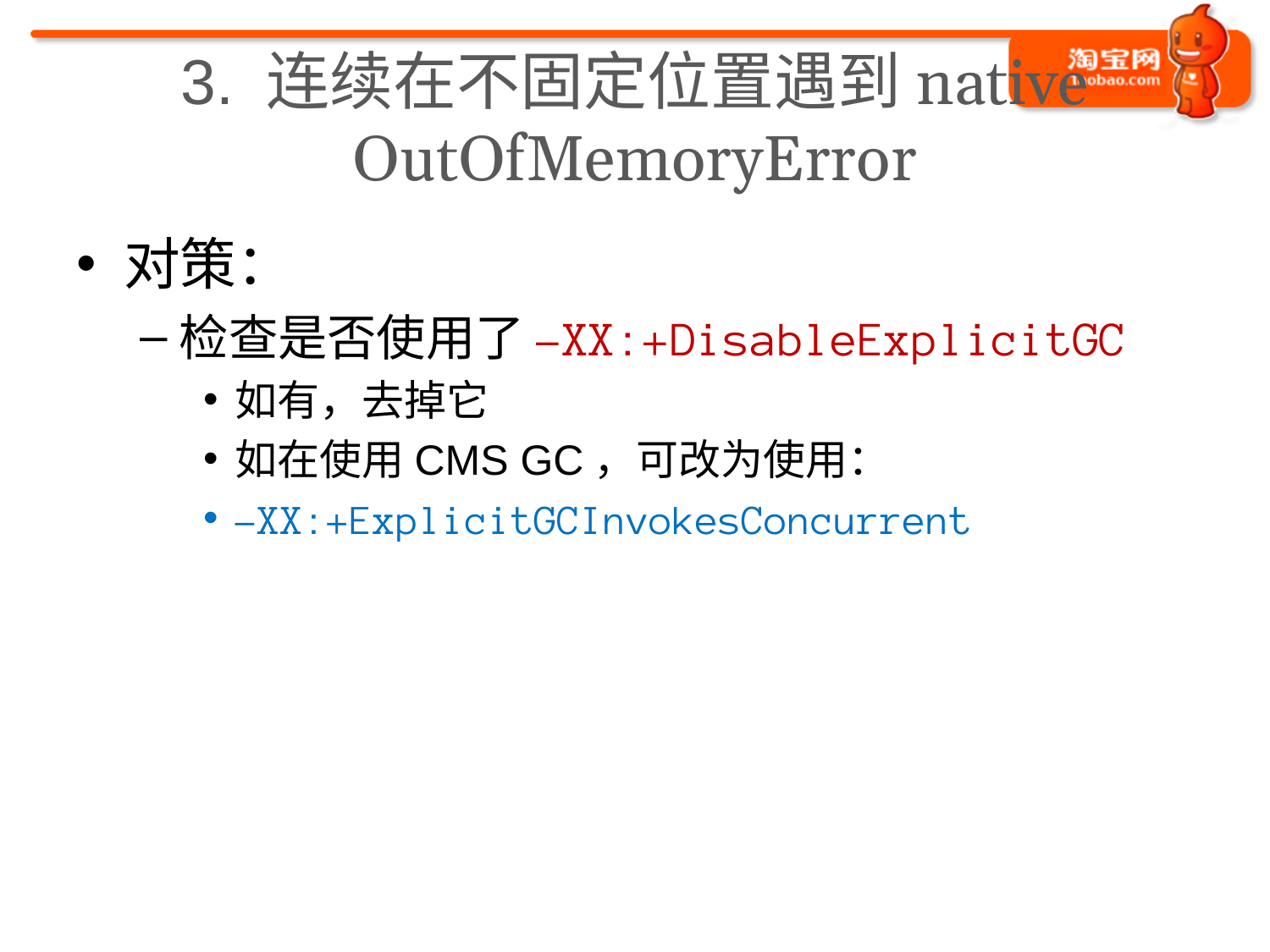

# 3. 连续在不固定位置遇到native OutOfMemoryError
对策：
检查是否使用了-XX:+DisableExplicitGC
如有，去掉它
如在使用CMS GC，可改为使用：
-XX:+ExplicitGCInvokesConcurrent